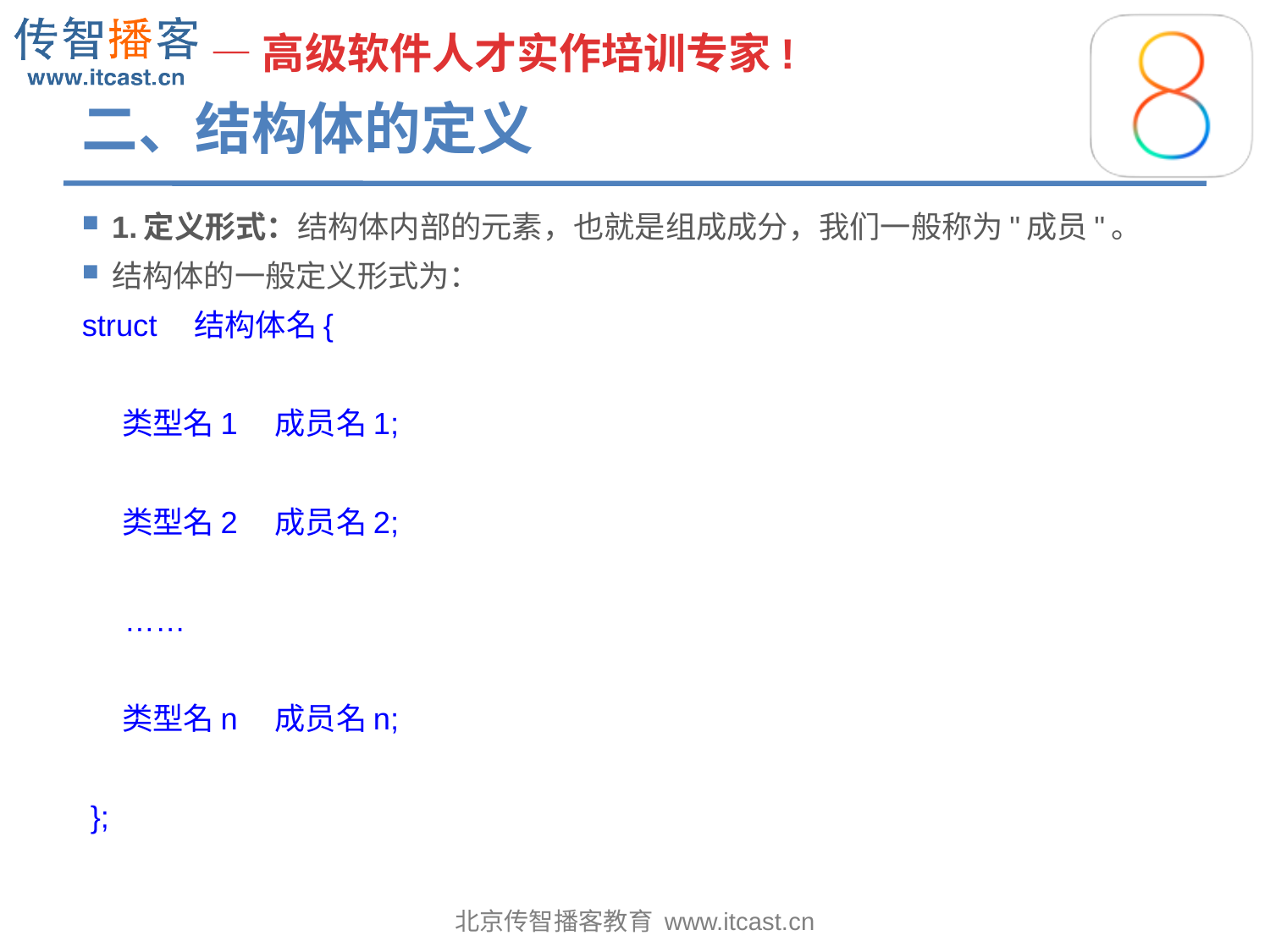

# 二、结构体的定义
1.定义形式：结构体内部的元素，也就是组成成分，我们一般称为"成员"。
结构体的一般定义形式为：
struct　结构体名{

     类型名1　成员名1;

     类型名2　成员名2;

     ……

     类型名n　成员名n;

 };